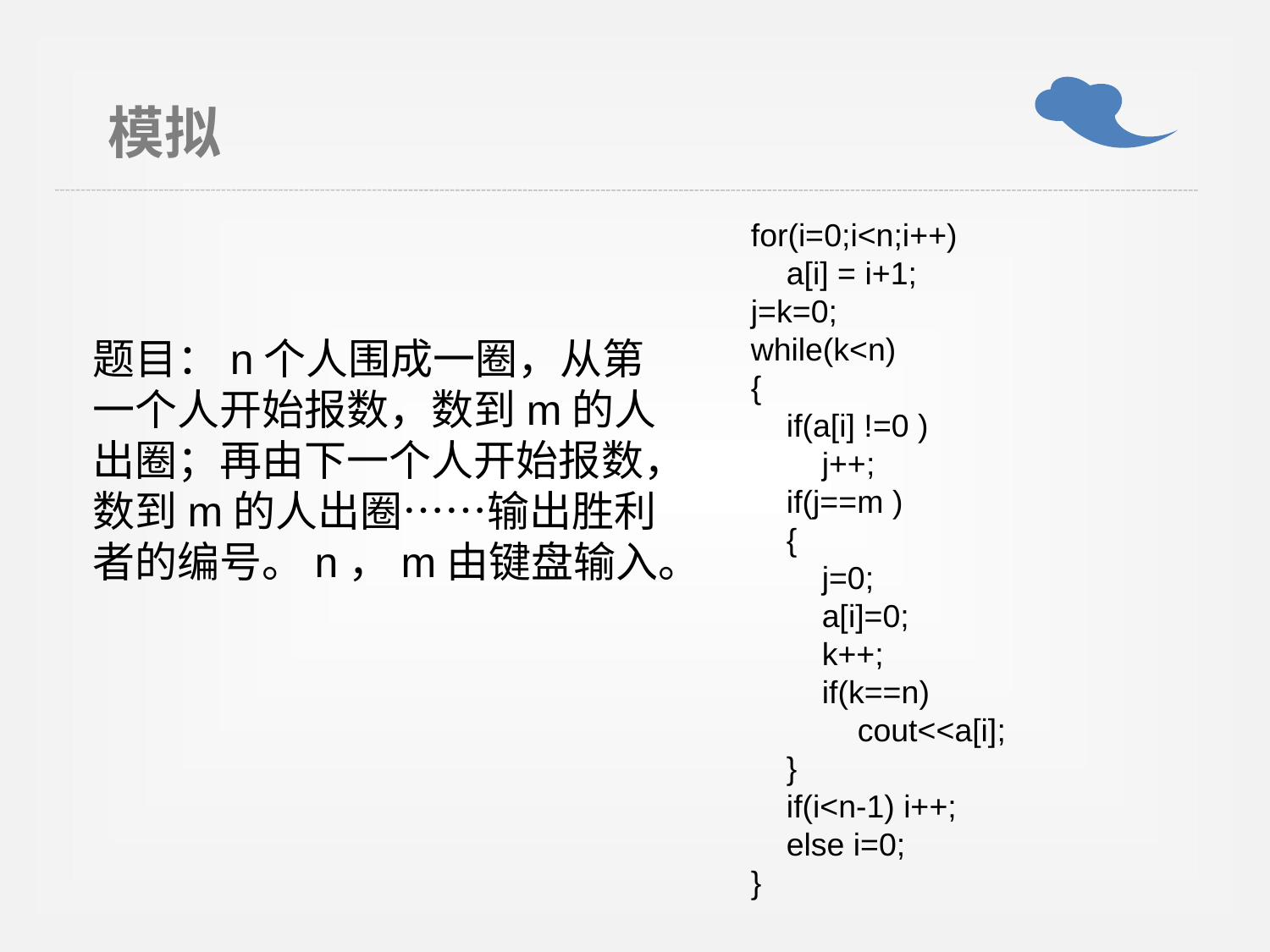

模拟

for(i=0;i<n;i++)
    a[i] = i+1;
j=k=0;
while(k<n)
{
    if(a[i] !=0 )
        j++;
    if(j==m )
    {
        j=0;
        a[i]=0;
        k++;
        if(k==n)
            cout<<a[i];
    }
    if(i<n-1) i++;
    else i=0;
}
题目：n个人围成一圈，从第一个人开始报数，数到m的人出圈；再由下一个人开始报数，数到m的人出圈……输出胜利者的编号。n，m由键盘输入。